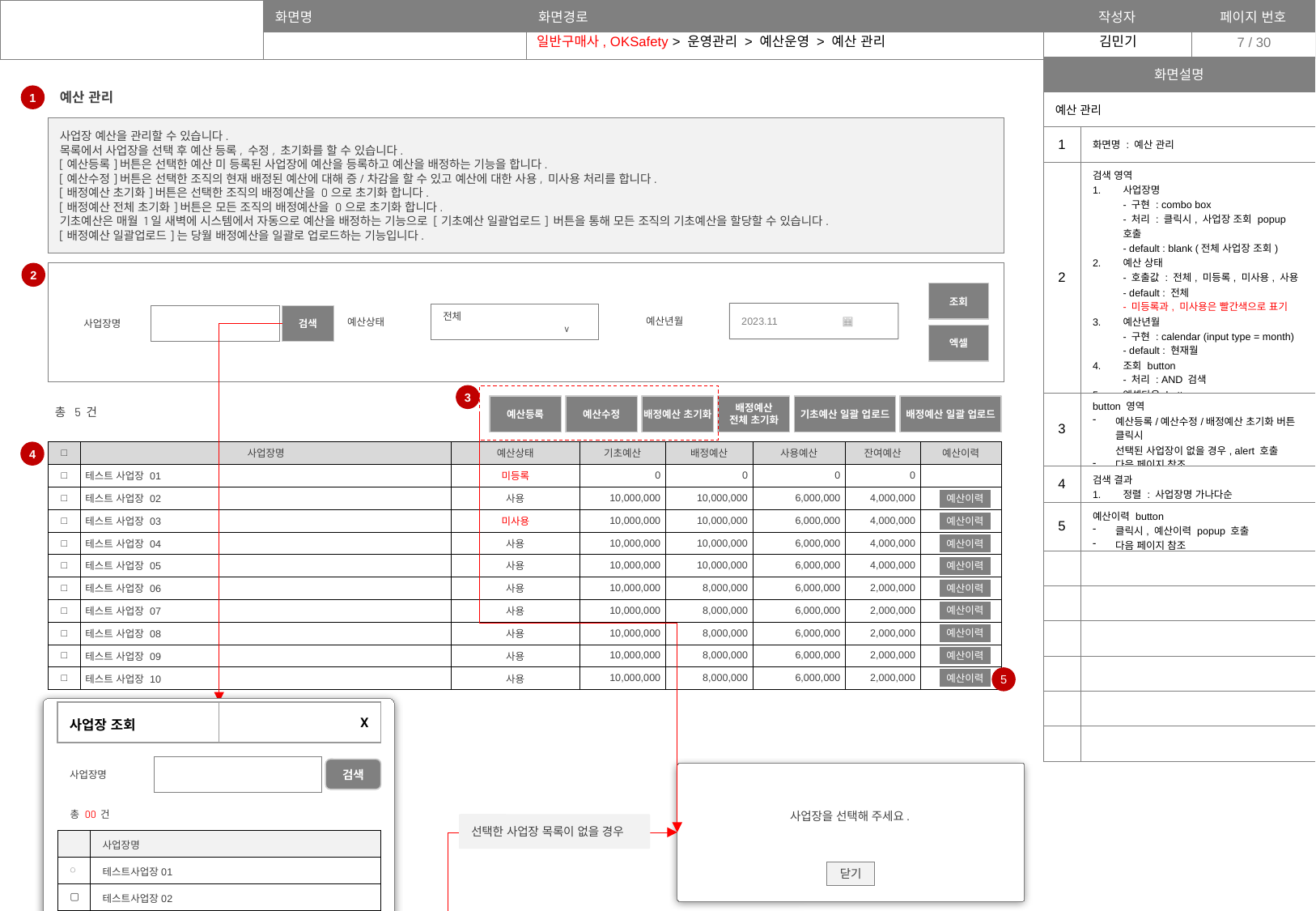

일반구매사, OKSafety > 운영관리 > 예산운영 > 예산 관리
7
| 화면설명 |  |
| --- | --- |
| 예산 관리 |  |
| 1 | 화면명 : 예산 관리 |
| 2 | 검색 영역 사업장명 - 구현 : combo box - 처리 : 클릭시, 사업장 조회 popup 호출 - default : blank (전체 사업장 조회) 예산 상태 - 호출값 : 전체, 미등록, 미사용, 사용 - default : 전체 - 미등록과, 미사용은 빨간색으로 표기 예산년월 - 구현 : calendar (input type = month) - default : 현재월 조회 button - 처리 : AND 검색 엑셀다운 button - 처리 : 검색조건 결과값을 엑셀로 변환, 다운로드 기능 제공 |
| 3 | button 영역 예산등록/예산수정/배정예산 초기화 버튼 클릭시 선택된 사업장이 없을 경우, alert 호출 다음 페이지 참조 |
| 4 | 검색 결과 정렬 : 사업장명 가나다순 |
| 5 | 예산이력 button 클릭시, 예산이력 popup 호출 다음 페이지 참조 |
|  |  |
|  |  |
|  |  |
|  |  |
|  |  |
|  |  |
예산 관리
1
사업장 예산을 관리할 수 있습니다.
목록에서 사업장을 선택 후 예산 등록, 수정, 초기화를 할 수 있습니다.
[예산등록]버튼은 선택한 예산 미 등록된 사업장에 예산을 등록하고 예산을 배정하는 기능을 합니다.
[예산수정]버튼은 선택한 조직의 현재 배정된 예산에 대해 증/차감을 할 수 있고 예산에 대한 사용, 미사용 처리를 합니다.
[배정예산 초기화]버튼은 선택한 조직의 배정예산을 0으로 초기화 합니다.
[배정예산 전체 초기화]버튼은 모든 조직의 배정예산을 0으로 초기화 합니다.
기초예산은 매월 1일 새벽에 시스템에서 자동으로 예산을 배정하는 기능으로 [기초예산 일괄업로드] 버튼을 통해 모든 조직의 기초예산을 할당할 수 있습니다.
[배정예산 일괄업로드]는 당월 배정예산을 일괄로 업로드하는 기능입니다.
2

조회
예산년월
2023.11                       📅
예산상태
전체		v
사업장명

검색
엑셀
3

총  5 건
예산등록
예산수정
배정예산 초기화
배정예산
전체 초기화
기초예산 일괄 업로드
배정예산 일괄 업로드
4
| □ | 사업장명 | 예산상태 | 기초예산 | 배정예산 | 사용예산 | 잔여예산 | 예산이력 |
| --- | --- | --- | --- | --- | --- | --- | --- |
| □ | 테스트 사업장 01 | 미등록 | 0 | 0 | 0 | 0 |  |
| □ | 테스트 사업장 02 | 사용 | 10,000,000 | 10,000,000 | 6,000,000 | 4,000,000 |  |
| □ | 테스트 사업장 03 | 미사용 | 10,000,000 | 10,000,000 | 6,000,000 | 4,000,000 |  |
| □ | 테스트 사업장 04 | 사용 | 10,000,000 | 10,000,000 | 6,000,000 | 4,000,000 |  |
| □ | 테스트 사업장 05 | 사용 | 10,000,000 | 10,000,000 | 6,000,000 | 4,000,000 |  |
| □ | 테스트 사업장 06 | 사용 | 10,000,000 | 8,000,000 | 6,000,000 | 2,000,000 |  |
| □ | 테스트 사업장 07 | 사용 | 10,000,000 | 8,000,000 | 6,000,000 | 2,000,000 |  |
| □ | 테스트 사업장 08 | 사용 | 10,000,000 | 8,000,000 | 6,000,000 | 2,000,000 |  |
| □ | 테스트 사업장 09 | 사용 | 10,000,000 | 8,000,000 | 6,000,000 | 2,000,000 |  |
| □ | 테스트 사업장 10 | 사용 | 10,000,000 | 8,000,000 | 6,000,000 | 2,000,000 |  |
예산이력
예산이력
예산이력
예산이력
예산이력
예산이력
예산이력
예산이력
5
예산이력

| 사업장 조회 | X |
| --- | --- |
사업장명

검색

사업장을 선택해 주세요.
총 00 건
선택한 사업장 목록이 없을 경우
|  | 사업장명 |
| --- | --- |
| ️ | 테스트사업장01 |
| ▢ | 테스트사업장02 |
| ▢ | 테스트사업장03 |
| ▢ | 테스트사업장04 |
| ▢ | 테스트사업장05 |
| ▢ | 테스트사업장06 |
| ▢ | 테스트사업장07 |
| ▢ | 테스트사업장08 |
| ▢ | 테스트사업장09 |
| ▢ | 테스트사업장10 |
닫기
>>
⋯
>
3
4
5
<
1
2
<<
선택
취소